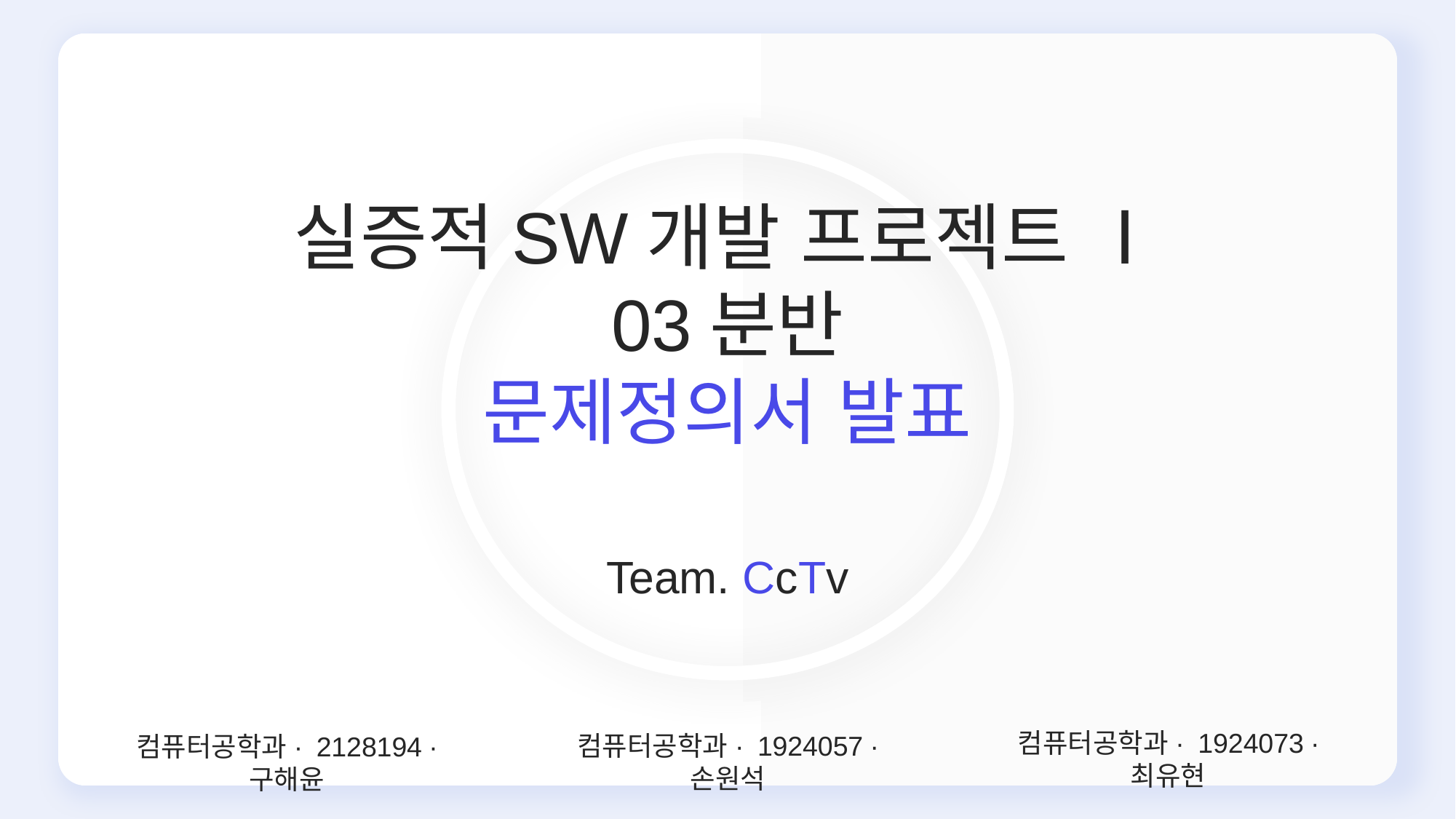

실증적SW개발 프로젝트 Ⅰ
03분반
문제정의서 발표
Team. CcTv
컴퓨터공학과 ∙ 1924073 ∙ 최유현
컴퓨터공학과 ∙ 1924057 ∙ 손원석
컴퓨터공학과 ∙ 2128194 ∙ 구해윤